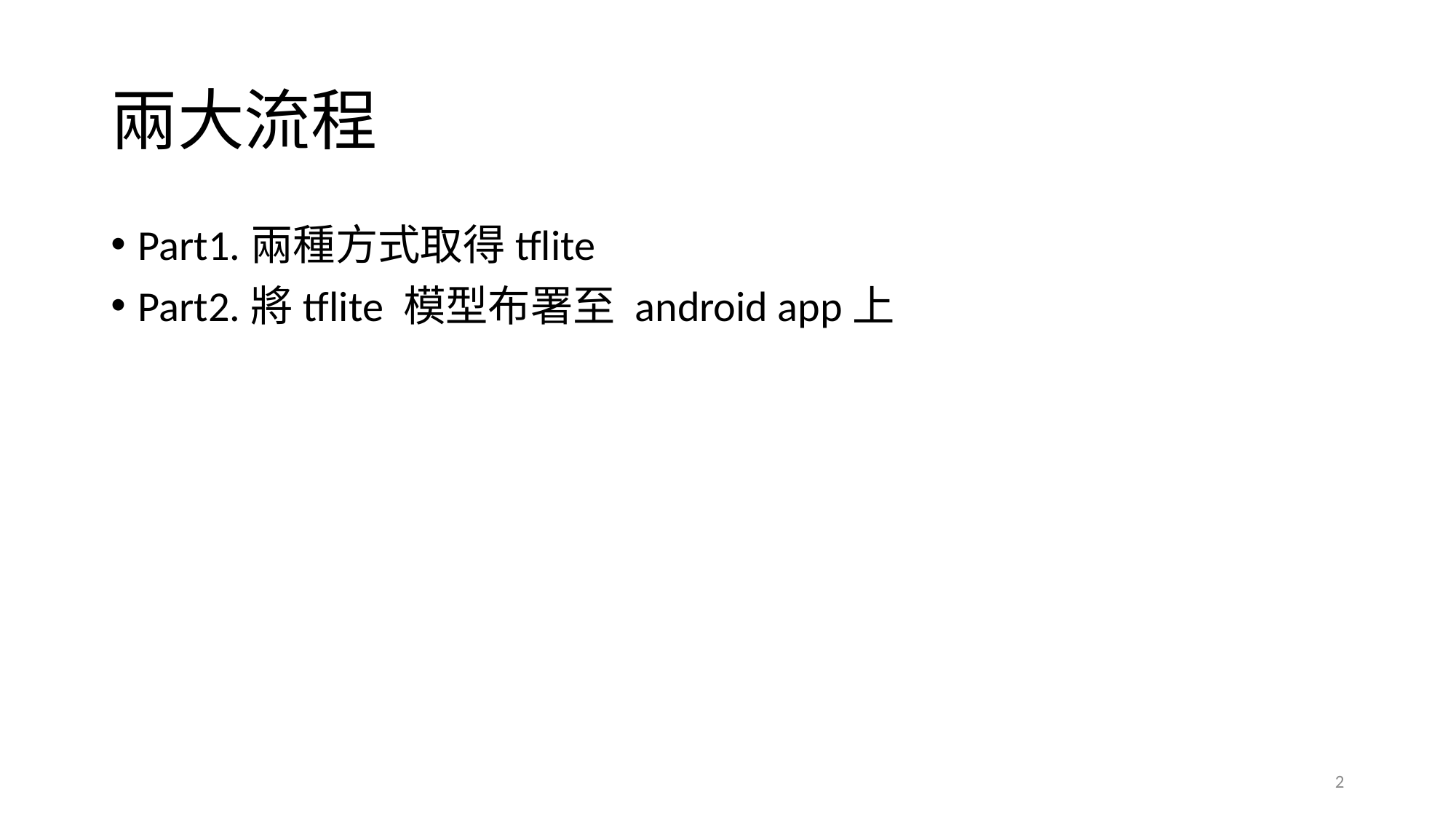

# 兩大流程
Part1.兩種方式取得tflite
Part2.將tflite 模型布署至 android app上
2